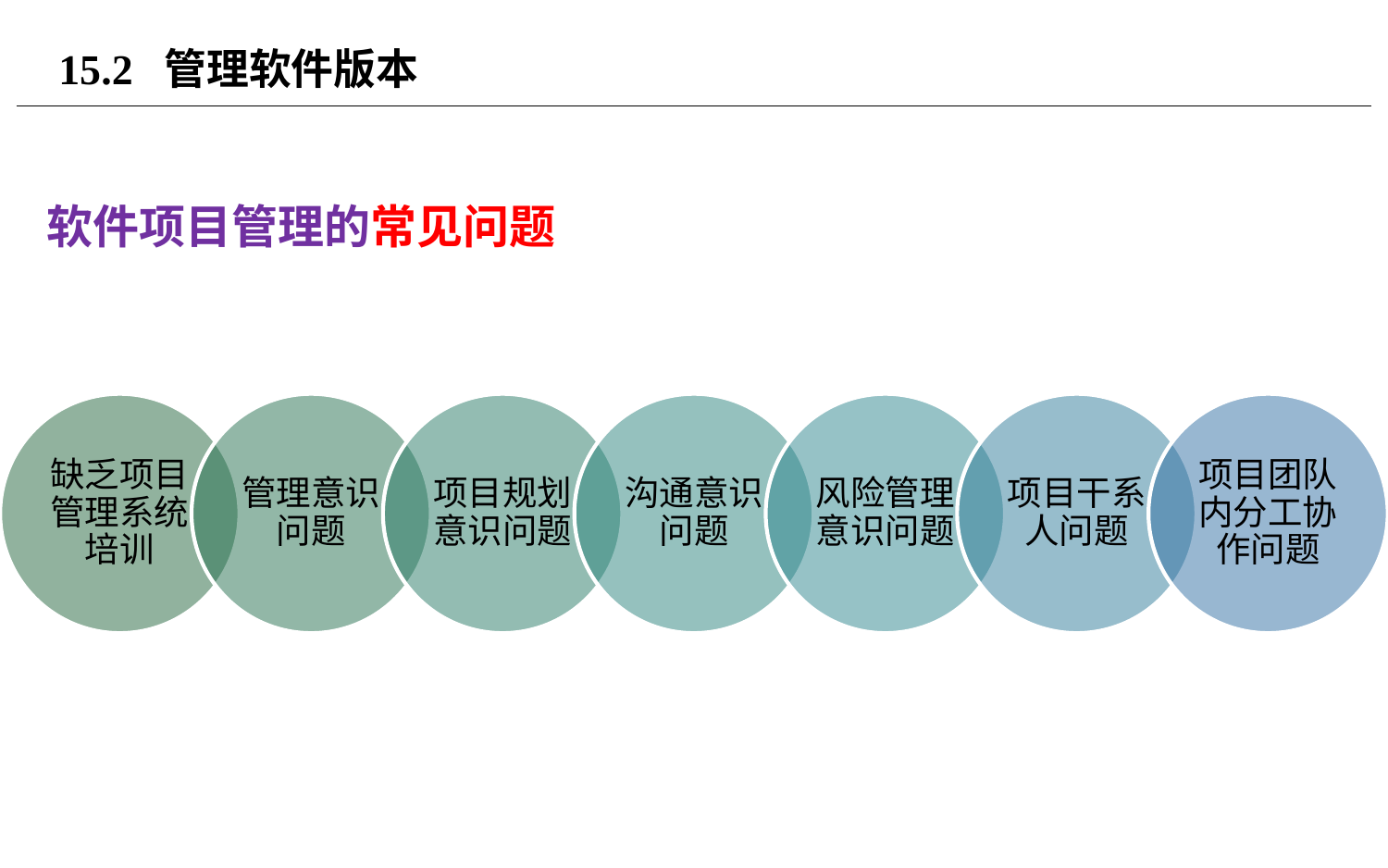

# 15.2  管理软件版本
软件项目管理的常见问题

缺乏项目管理系统培训
管理意识问题
项目规划意识问题
沟通意识问题
风险管理意识问题
项目干系人问题
项目团队内分工协作问题